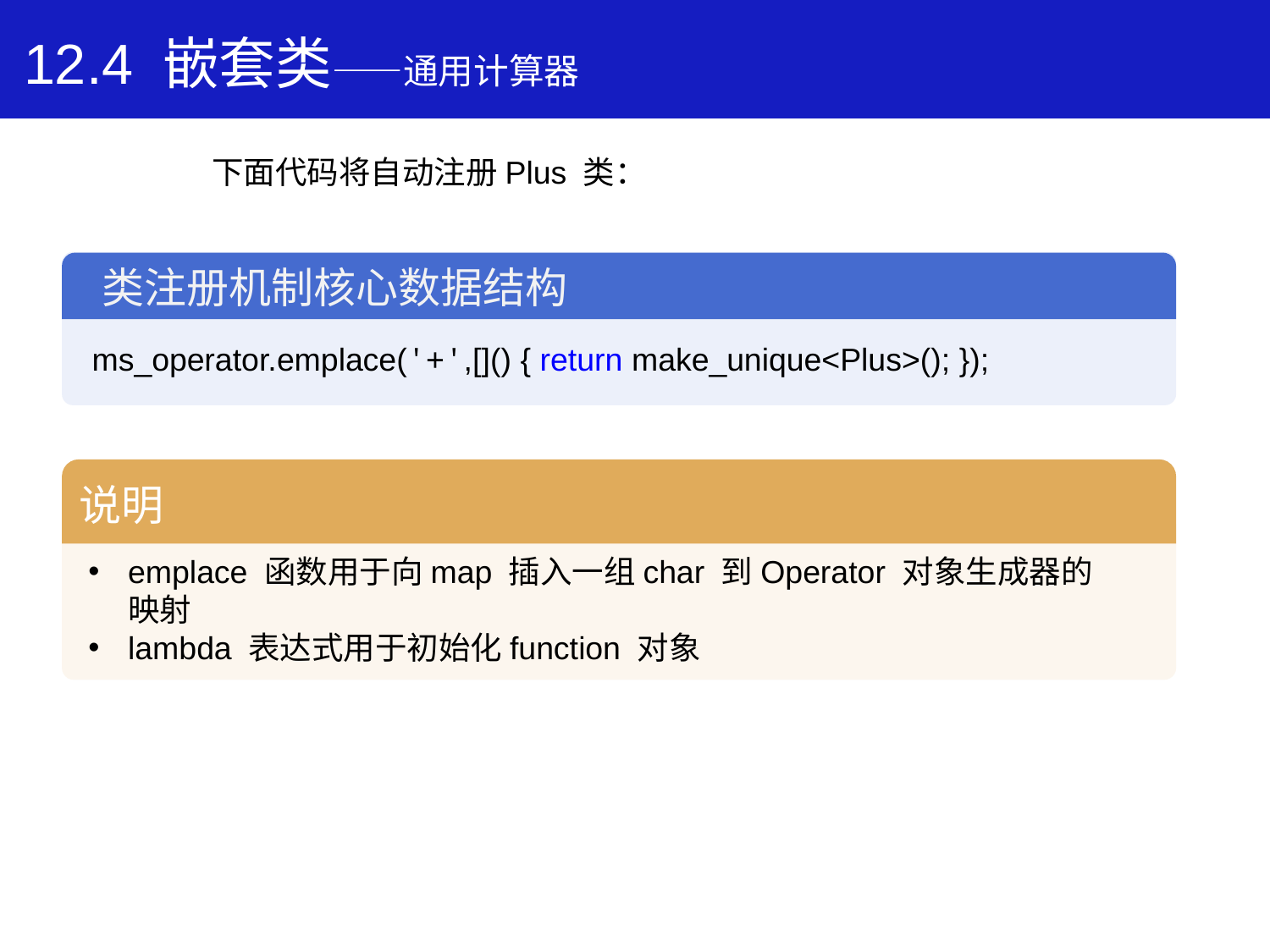

12.4 嵌套类——通用计算器
	下面代码将自动注册Plus 类：

类注册机制核心数据结构
ms_operator.emplace('+',[]() { return make_unique<Plus>(); });
说明

emplace 函数用于向map 插入一组char 到Operator 对象生成器的映射
lambda 表达式用于初始化function 对象
40